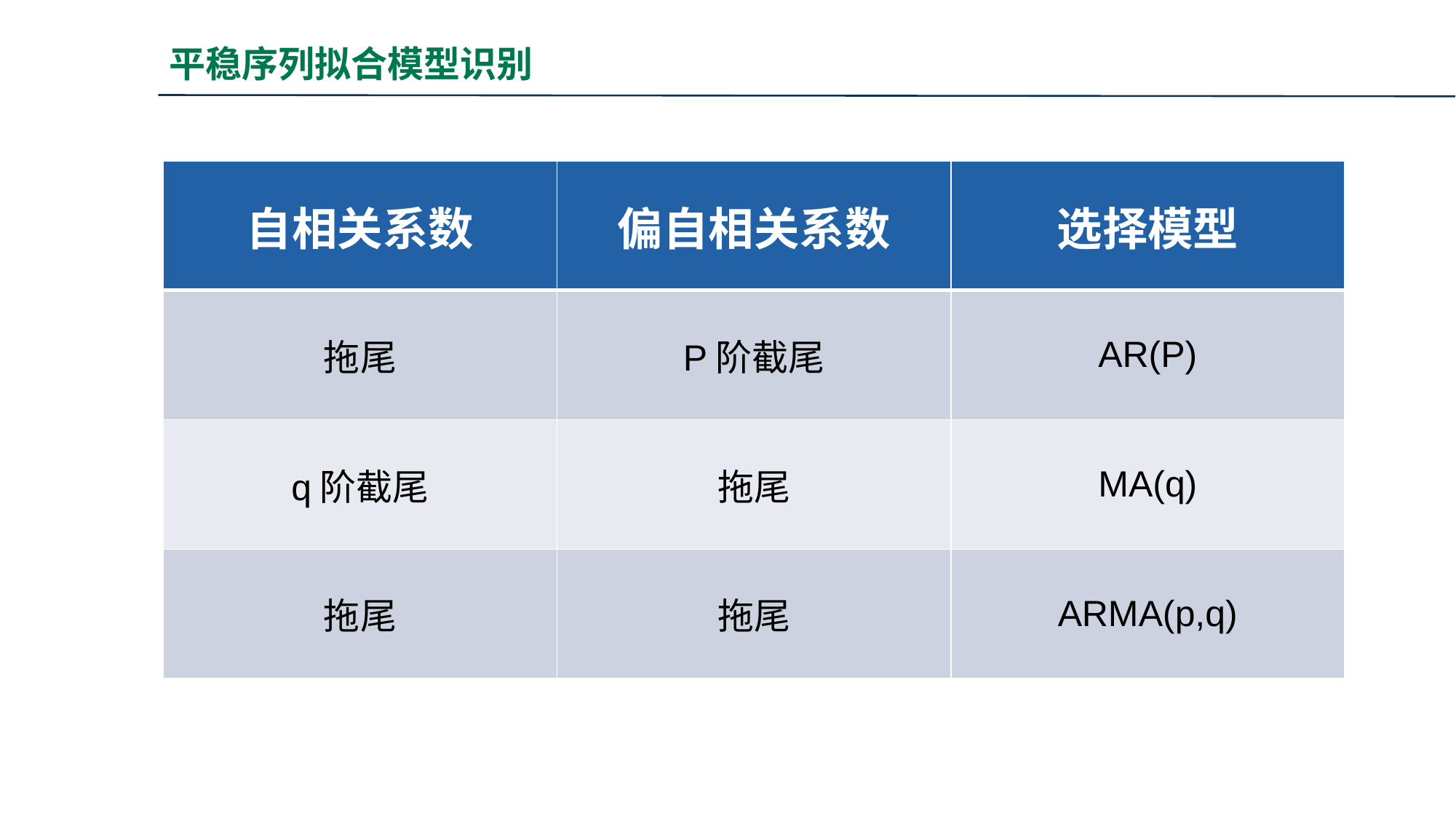

# 平稳序列拟合模型识别
| 自相关系数 | 偏自相关系数 | 选择模型 |
| --- | --- | --- |
| 拖尾 | P阶截尾 | AR(P) |
| q阶截尾 | 拖尾 | MA(q) |
| 拖尾 | 拖尾 | ARMA(p,q) |